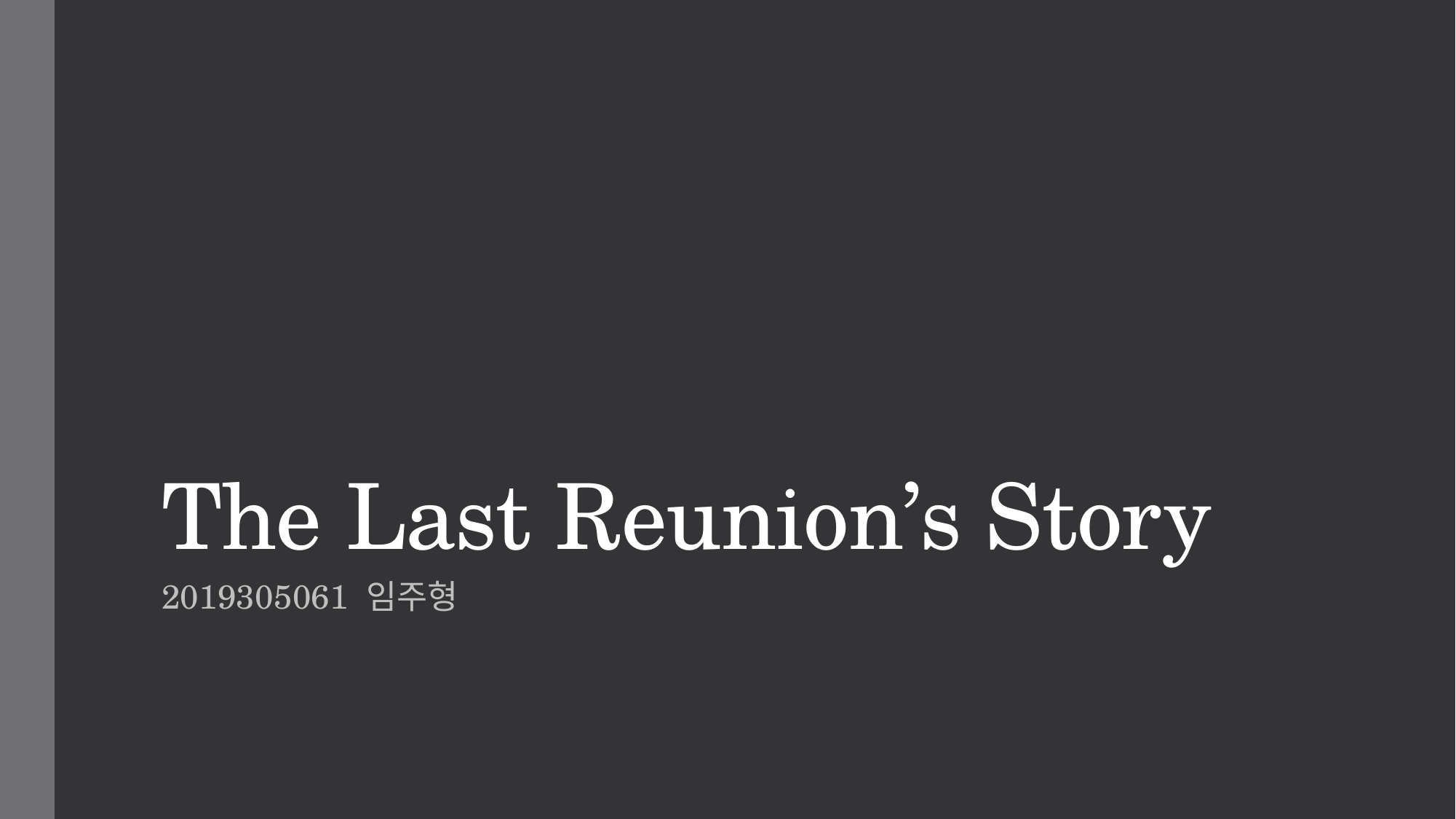

# The Last Reunion’s Story
2019305061 임주형